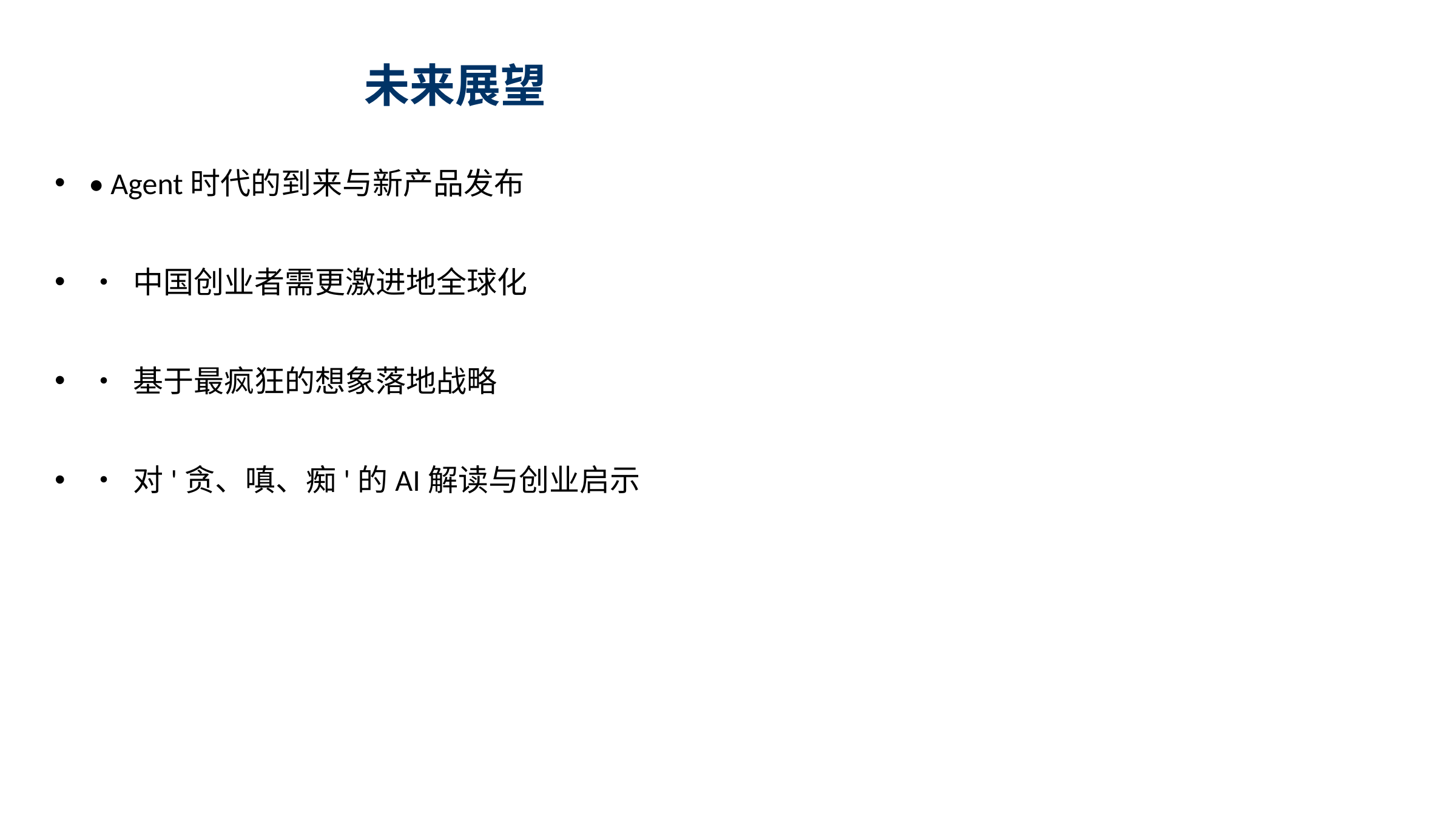

# 未来展望
• Agent时代的到来与新产品发布

• 中国创业者需更激进地全球化

• 基于最疯狂的想象落地战略

• 对'贪、嗔、痴'的AI解读与创业启示